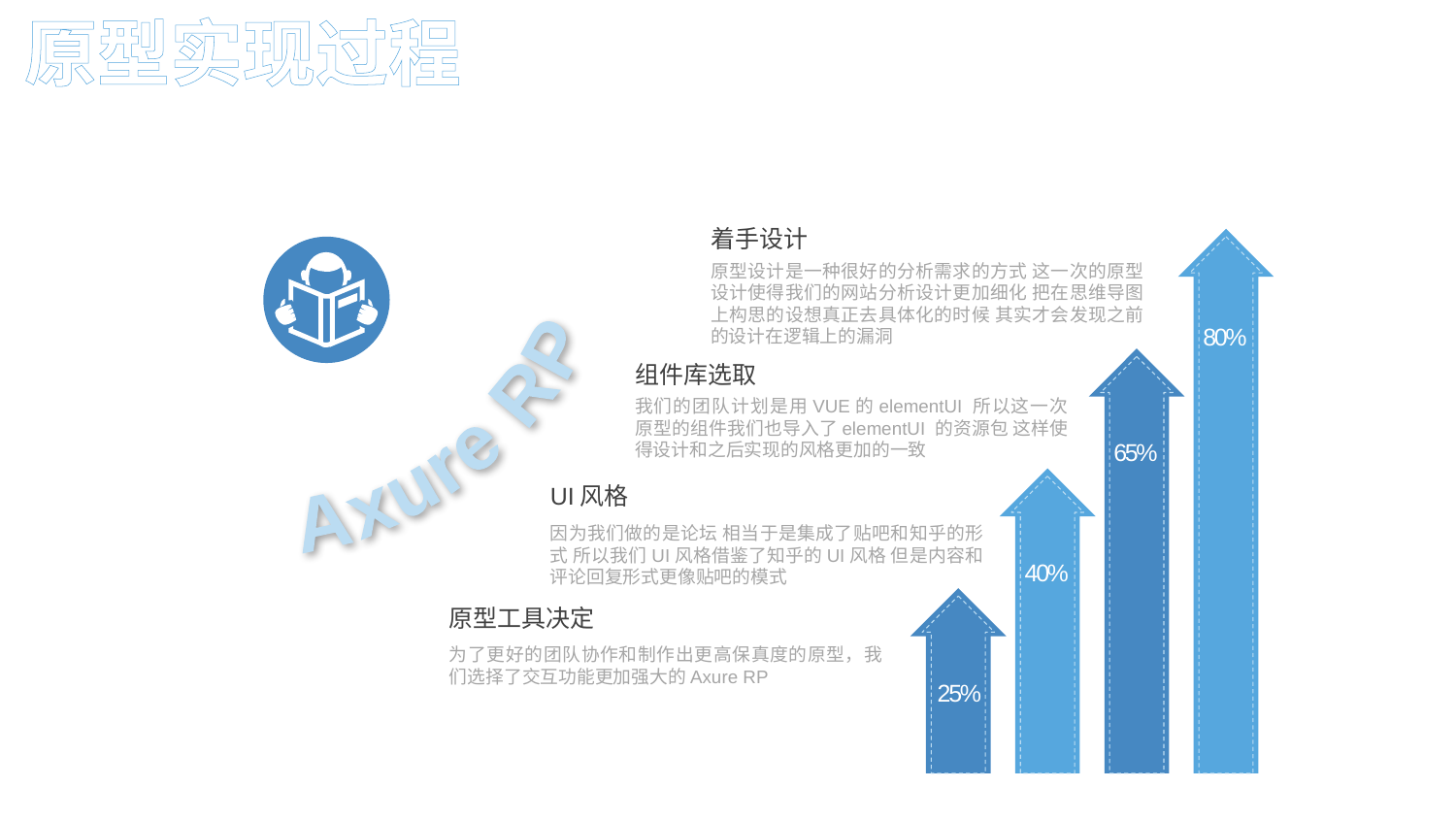

原型实现过程
着手设计
原型设计是一种很好的分析需求的方式 这一次的原型设计使得我们的网站分析设计更加细化 把在思维导图上构思的设想真正去具体化的时候 其实才会发现之前的设计在逻辑上的漏洞

80%

Axure RP

65%
组件库选取
我们的团队计划是用VUE的elementUI 所以这一次原型的组件我们也导入了elementUI 的资源包 这样使得设计和之后实现的风格更加的一致

40%
UI风格
因为我们做的是论坛 相当于是集成了贴吧和知乎的形式 所以我们UI风格借鉴了知乎的UI风格 但是内容和评论回复形式更像贴吧的模式

25%
原型工具决定
为了更好的团队协作和制作出更高保真度的原型，我们选择了交互功能更加强大的Axure RP